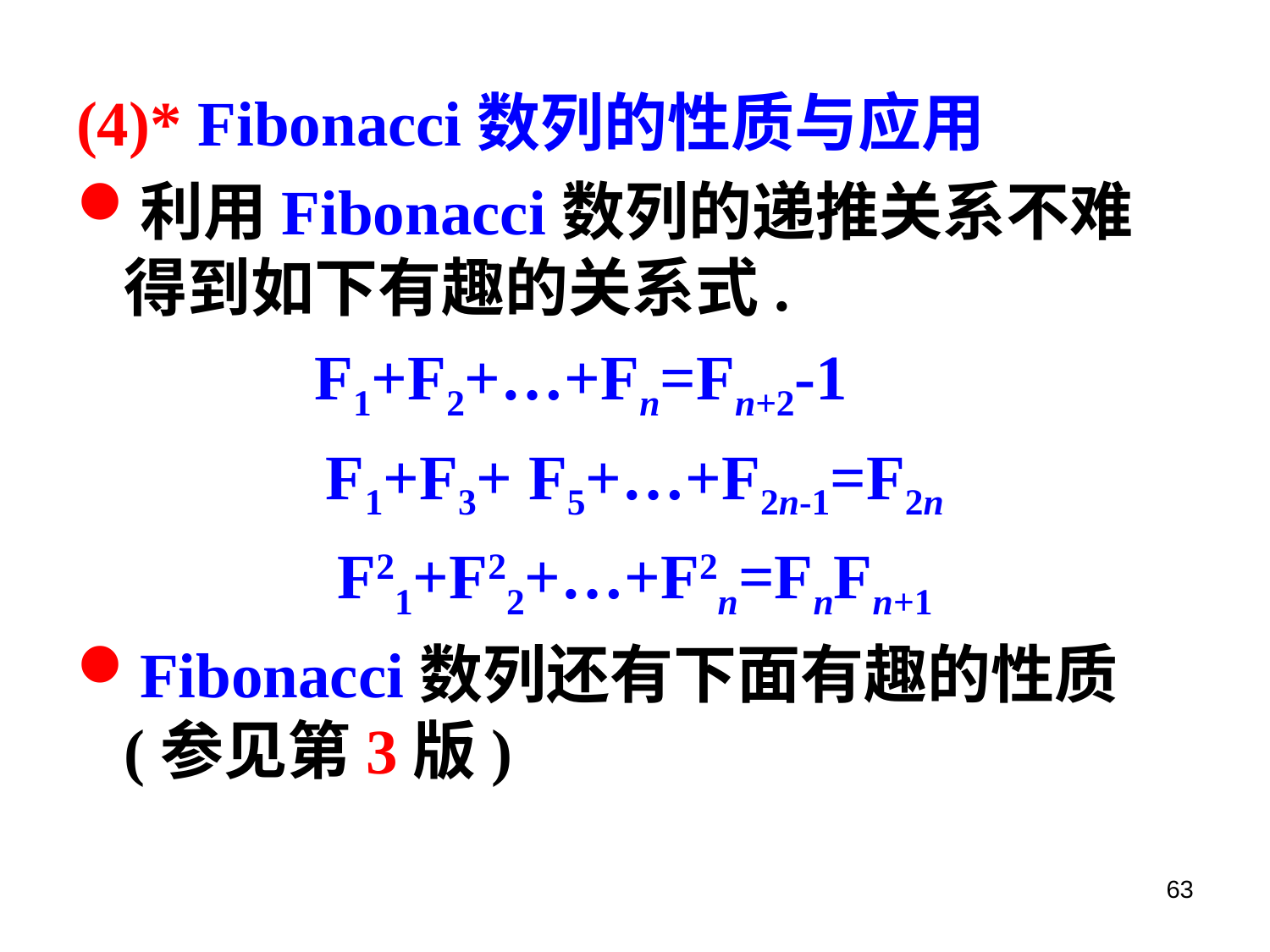

(4)* Fibonacci数列的性质与应用
利用Fibonacci数列的递推关系不难得到如下有趣的关系式.
               F1+F2+…+Fn=Fn+2-1
F1+F3+ F5+…+F2n-1=F2n
F21+F22+…+F2n=FnFn+1
Fibonacci数列还有下面有趣的性质(参见第3版)
63